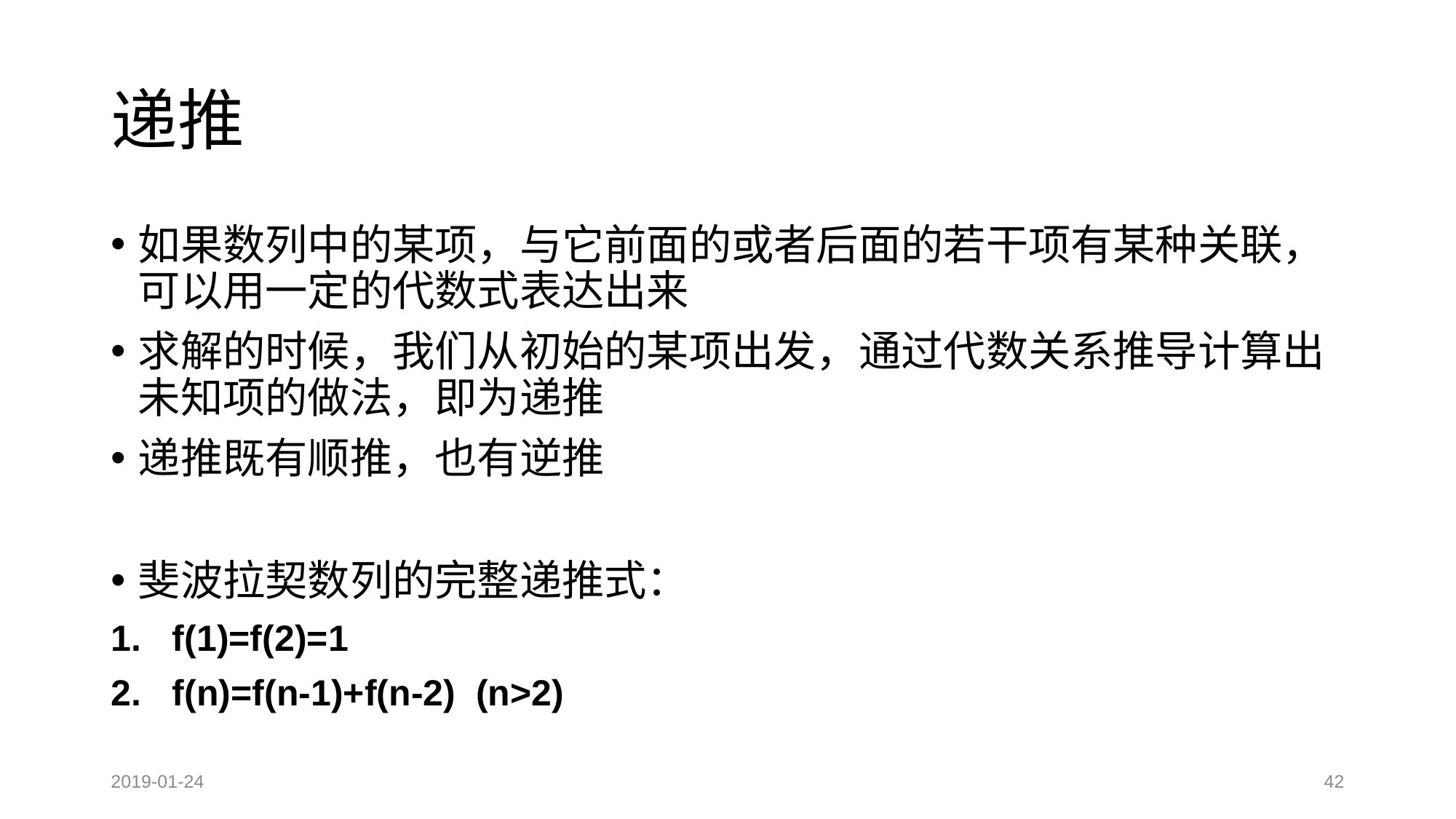

# 递推
如果数列中的某项，与它前面的或者后面的若干项有某种关联，可以用一定的代数式表达出来
求解的时候，我们从初始的某项出发，通过代数关系推导计算出未知项的做法，即为递推
递推既有顺推，也有逆推

斐波拉契数列的完整递推式：
f(1)=f(2)=1
f(n)=f(n-1)+f(n-2)  (n>2)

2019-01-24
42